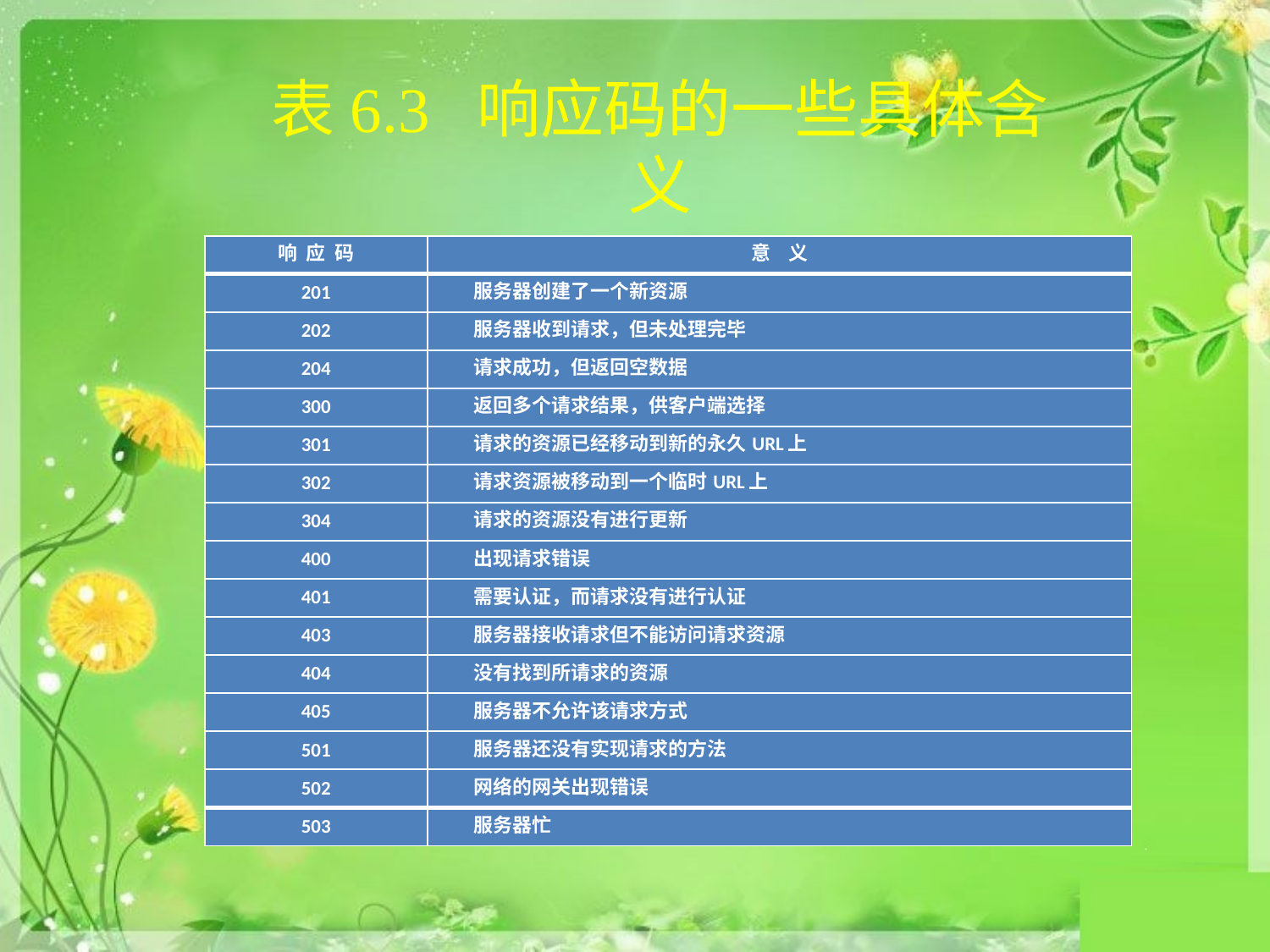

# 表6.3  响应码的一些具体含义
| 响 应 码 | 意 义 |
| --- | --- |
| 201 | 服务器创建了一个新资源 |
| 202 | 服务器收到请求，但未处理完毕 |
| 204 | 请求成功，但返回空数据 |
| 300 | 返回多个请求结果，供客户端选择 |
| 301 | 请求的资源已经移动到新的永久URL上 |
| 302 | 请求资源被移动到一个临时URL上 |
| 304 | 请求的资源没有进行更新 |
| 400 | 出现请求错误 |
| 401 | 需要认证，而请求没有进行认证 |
| 403 | 服务器接收请求但不能访问请求资源 |
| 404 | 没有找到所请求的资源 |
| 405 | 服务器不允许该请求方式 |
| 501 | 服务器还没有实现请求的方法 |
| 502 | 网络的网关出现错误 |
| 503 | 服务器忙 |